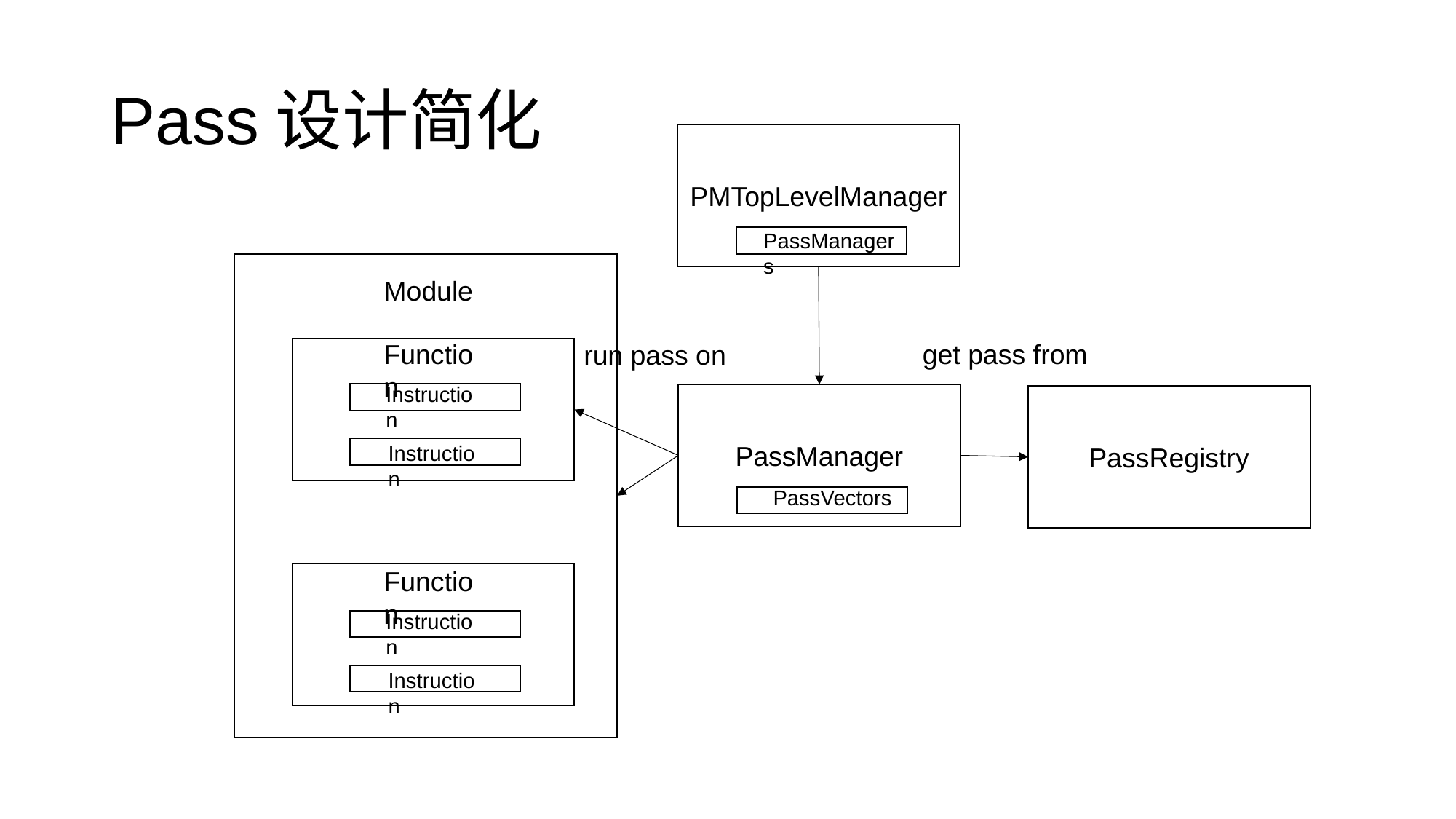

# Pass设计简化
PMTopLevelManager
PassManagers

Module
get pass from
Function
run pass on

Instruction

PassManager
PassRegistry
Instruction

PassVectors

Function

Instruction

Instruction